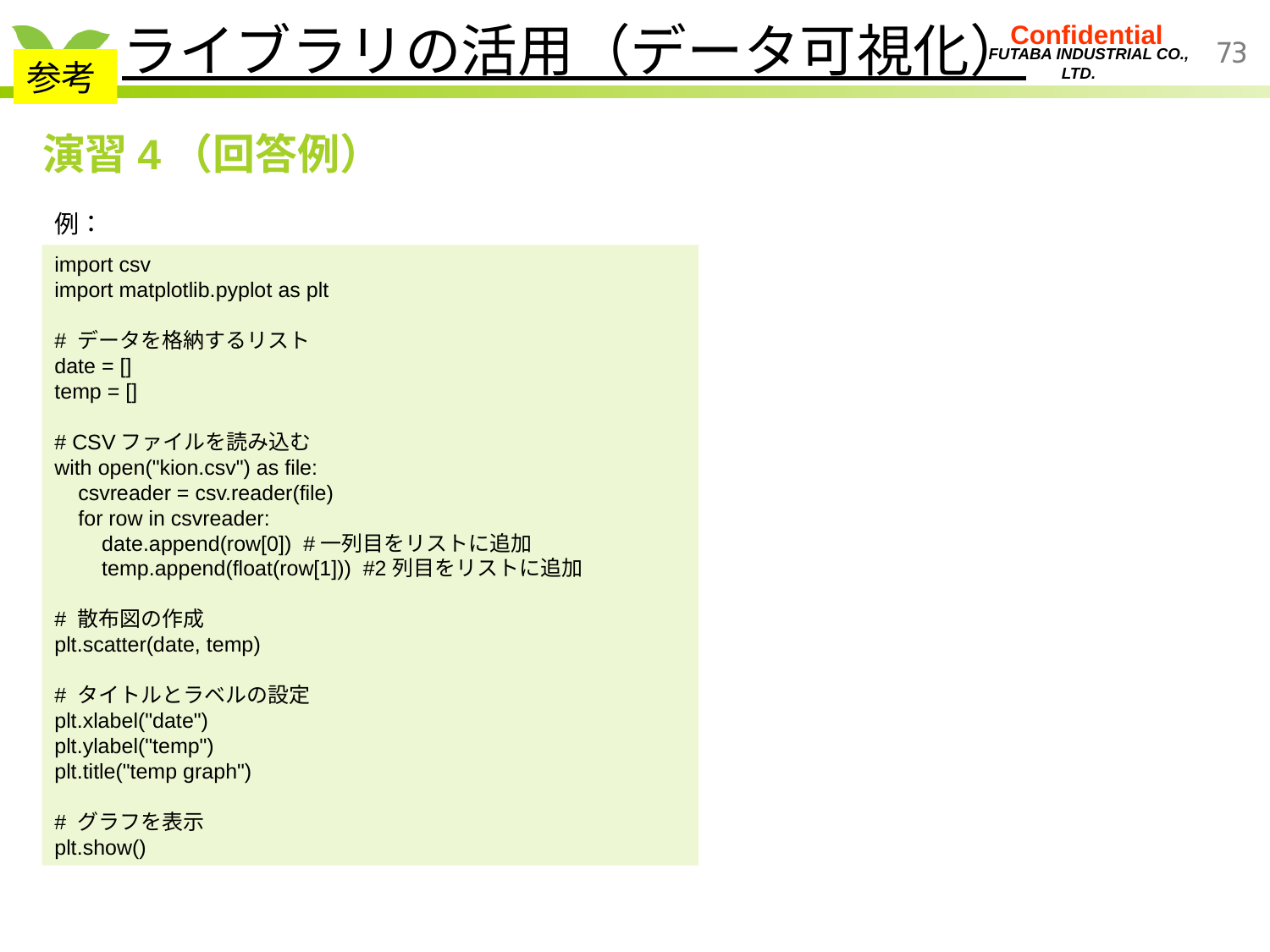

ライブラリの活用（データ可視化）
参考
演習4（回答例）
例：
import csv
import matplotlib.pyplot as plt

# データを格納するリスト
date = []
temp = []

# CSVファイルを読み込む
with open("kion.csv") as file:
    csvreader = csv.reader(file)
    for row in csvreader:
        date.append(row[0])  #一列目をリストに追加
        temp.append(float(row[1]))  #2列目をリストに追加

# 散布図の作成
plt.scatter(date, temp)

# タイトルとラベルの設定
plt.xlabel("date")
plt.ylabel("temp")
plt.title("temp graph")

# グラフを表示
plt.show()